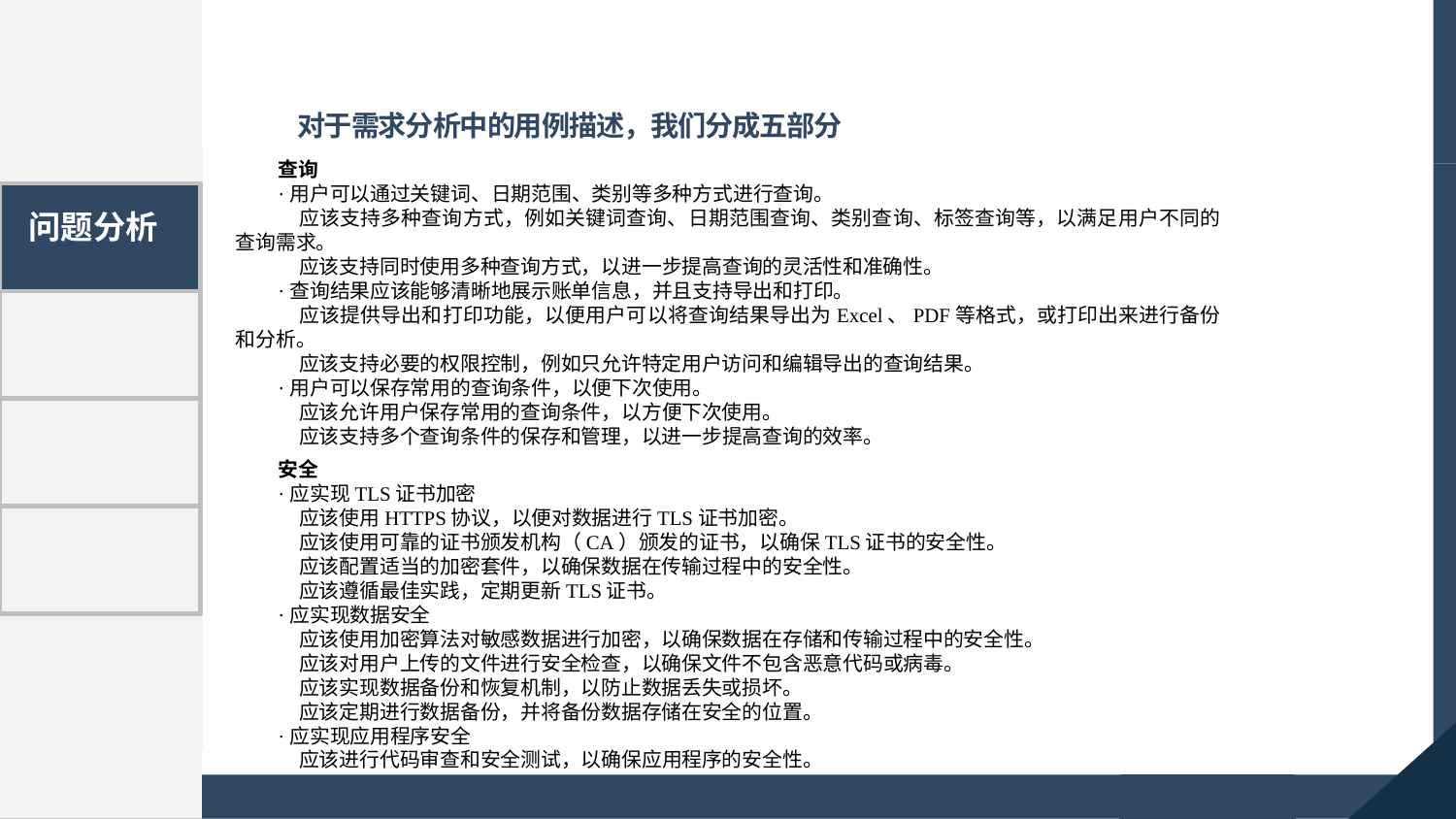

对于需求分析中的用例描述，我们分成五部分

查询
·用户可以通过关键词、日期范围、类别等多种方式进行查询。
应该支持多种查询方式，例如关键词查询、日期范围查询、类别查询、标签查询等，以满足用户不同的查询需求。
应该支持同时使用多种查询方式，以进一步提高查询的灵活性和准确性。
·查询结果应该能够清晰地展示账单信息，并且支持导出和打印。
应该提供导出和打印功能，以便用户可以将查询结果导出为Excel、PDF等格式，或打印出来进行备份和分析。
应该支持必要的权限控制，例如只允许特定用户访问和编辑导出的查询结果。
·用户可以保存常用的查询条件，以便下次使用。
应该允许用户保存常用的查询条件，以方便下次使用。
应该支持多个查询条件的保存和管理，以进一步提高查询的效率。

问题分析

安全
·应实现TLS证书加密
应该使用HTTPS协议，以便对数据进行TLS证书加密。
应该使用可靠的证书颁发机构（CA）颁发的证书，以确保TLS证书的安全性。
应该配置适当的加密套件，以确保数据在传输过程中的安全性。
应该遵循最佳实践，定期更新TLS证书。
·应实现数据安全
应该使用加密算法对敏感数据进行加密，以确保数据在存储和传输过程中的安全性。
应该对用户上传的文件进行安全检查，以确保文件不包含恶意代码或病毒。
应该实现数据备份和恢复机制，以防止数据丢失或损坏。
应该定期进行数据备份，并将备份数据存储在安全的位置。
·应实现应用程序安全
应该进行代码审查和安全测试，以确保应用程序的安全性。